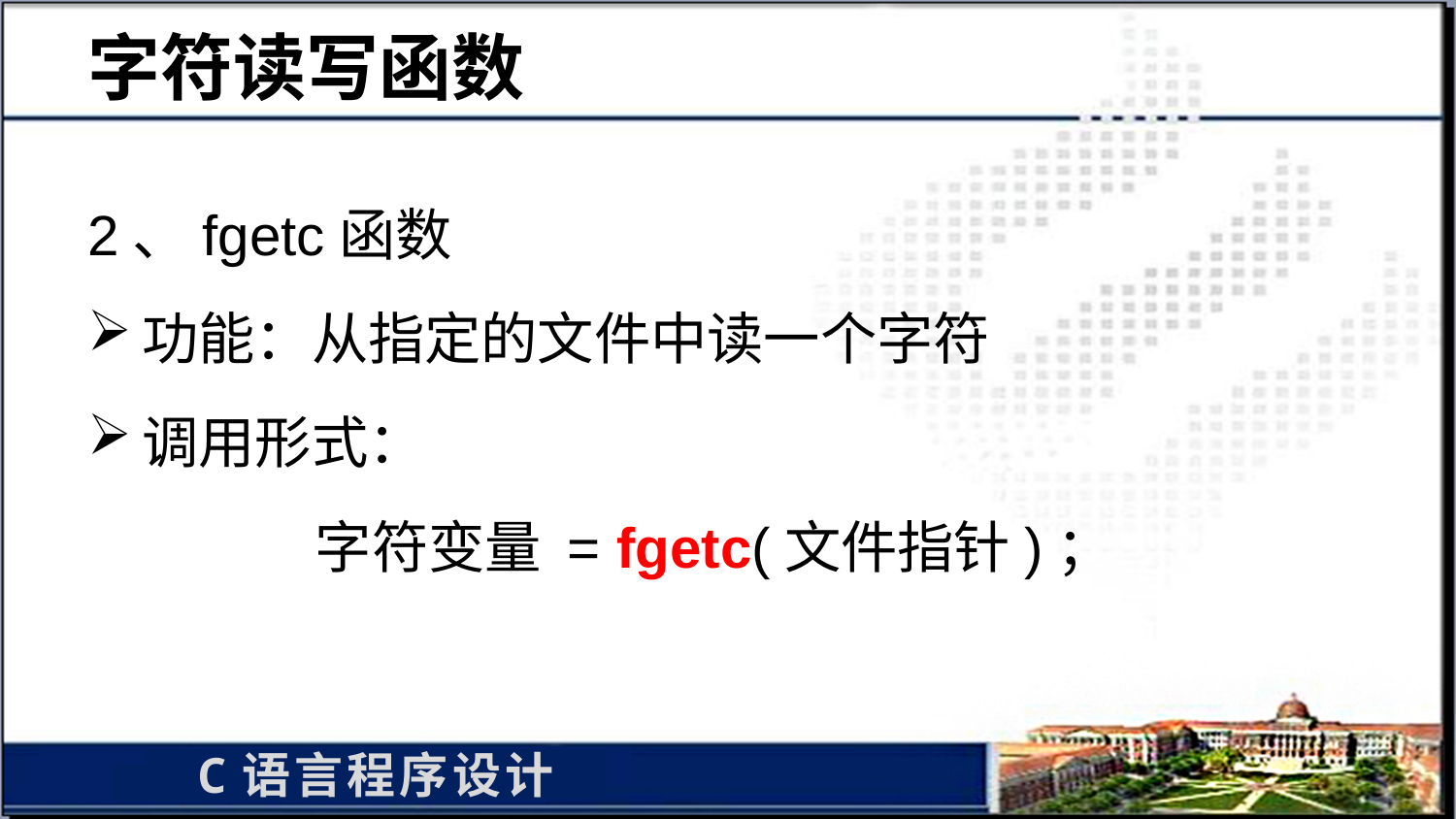

# 字符读写函数
2、fgetc函数
功能：从指定的文件中读一个字符
调用形式：
                 字符变量 = fgetc(文件指针)；